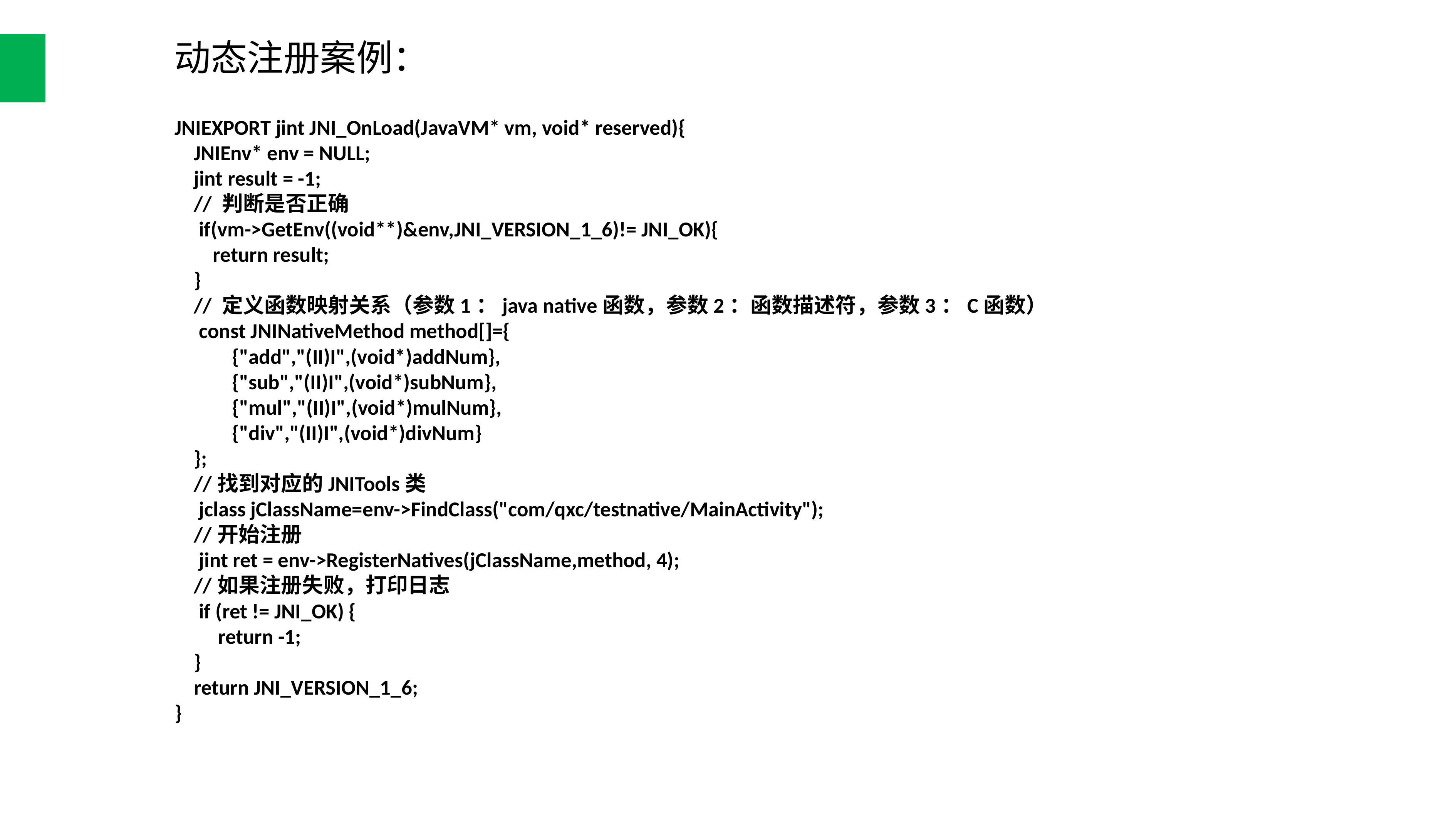

动态注册案例：
JNIEXPORT jint JNI_OnLoad(JavaVM* vm, void* reserved){
    JNIEnv* env = NULL;
    jint result = -1;
    // 判断是否正确
    if(vm->GetEnv((void**)&env,JNI_VERSION_1_6)!= JNI_OK){
        return result;
    }
    // 定义函数映射关系（参数1：java native函数，参数2：函数描述符，参数3：C函数）
    const JNINativeMethod method[]={
            {"add","(II)I",(void*)addNum},
            {"sub","(II)I",(void*)subNum},
            {"mul","(II)I",(void*)mulNum},
            {"div","(II)I",(void*)divNum}
    };
    //找到对应的JNITools类
    jclass jClassName=env->FindClass("com/qxc/testnative/MainActivity");
    //开始注册
    jint ret = env->RegisterNatives(jClassName,method, 4);
    //如果注册失败，打印日志
    if (ret != JNI_OK) {
         return -1;
    }
    return JNI_VERSION_1_6;
}